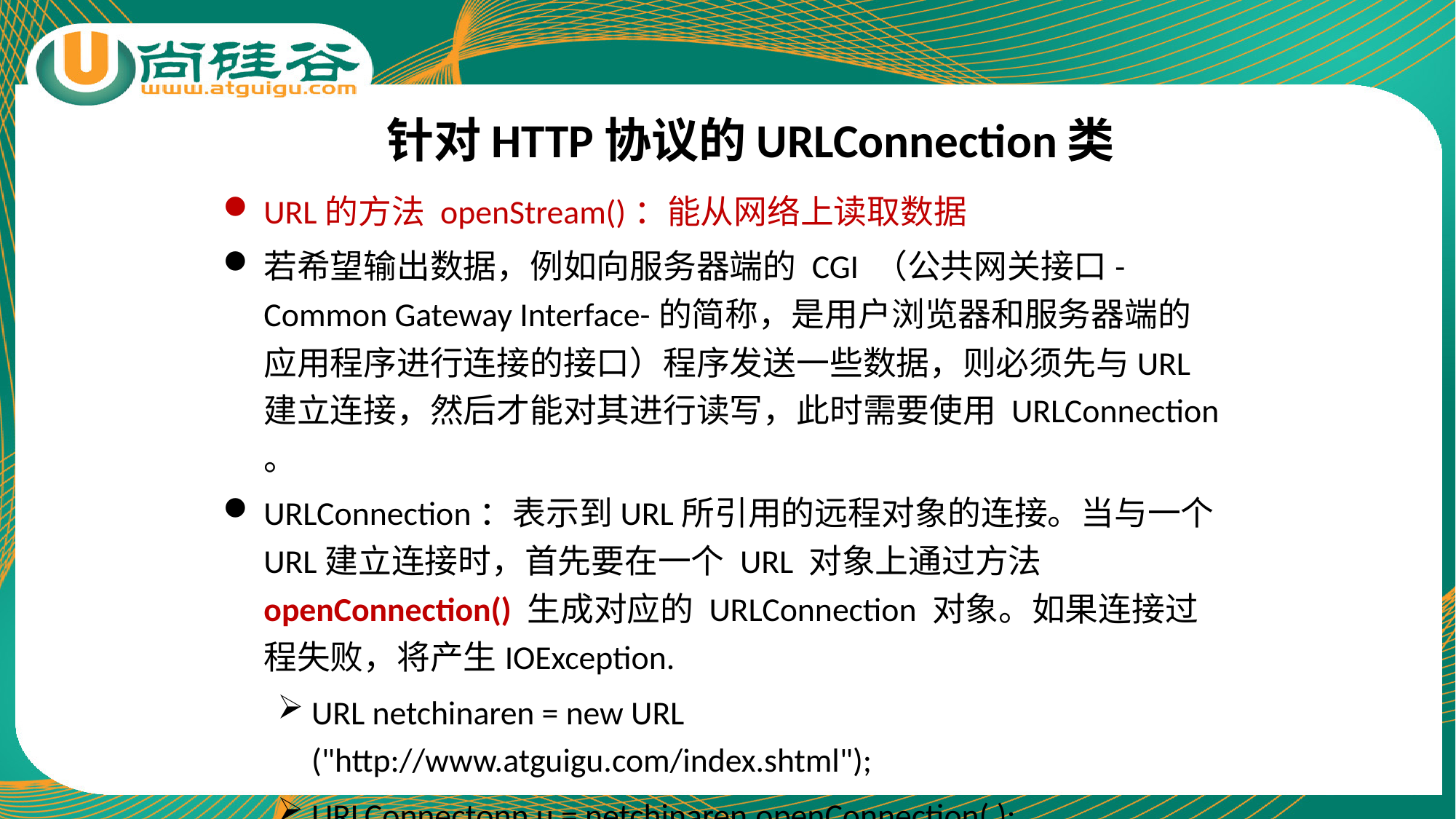

# 针对HTTP协议的URLConnection类
URL的方法 openStream()：能从网络上读取数据
若希望输出数据，例如向服务器端的 CGI （公共网关接口-Common Gateway Interface-的简称，是用户浏览器和服务器端的应用程序进行连接的接口）程序发送一些数据，则必须先与URL建立连接，然后才能对其进行读写，此时需要使用 URLConnection 。
URLConnection：表示到URL所引用的远程对象的连接。当与一个URL建立连接时，首先要在一个 URL 对象上通过方法 openConnection() 生成对应的 URLConnection 对象。如果连接过程失败，将产生IOException.
URL netchinaren = new URL ("http://www.atguigu.com/index.shtml");
URLConnectonn u = netchinaren.openConnection( );